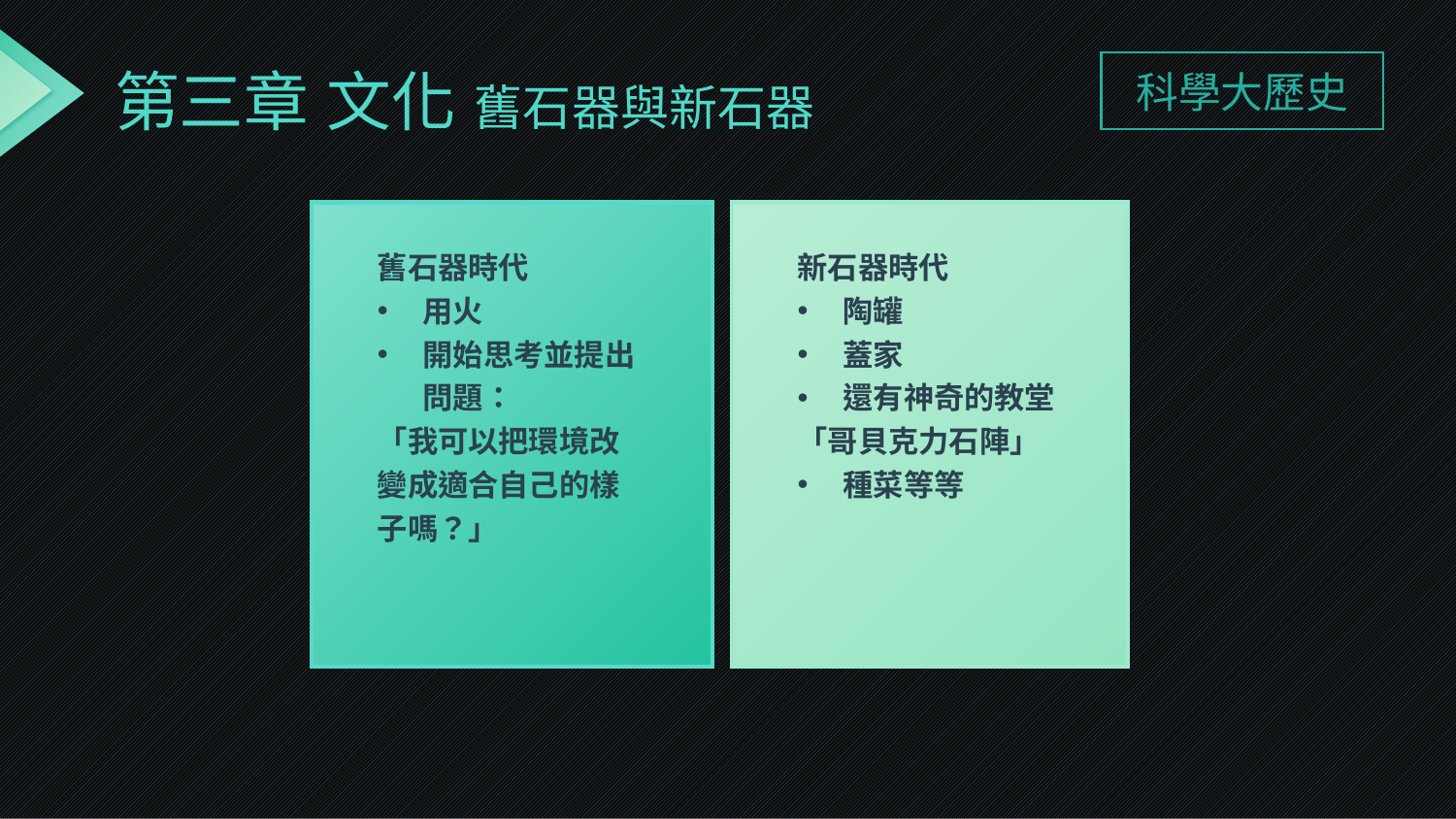

# 第三章 文化 舊石器與新石器
科學大歷史

舊石器時代
用火
開始思考並提出問題：
「我可以把環境改變成適合自己的樣子嗎？」

新石器時代
陶罐
蓋家
還有神奇的教堂
「哥貝克力石陣」
種菜等等